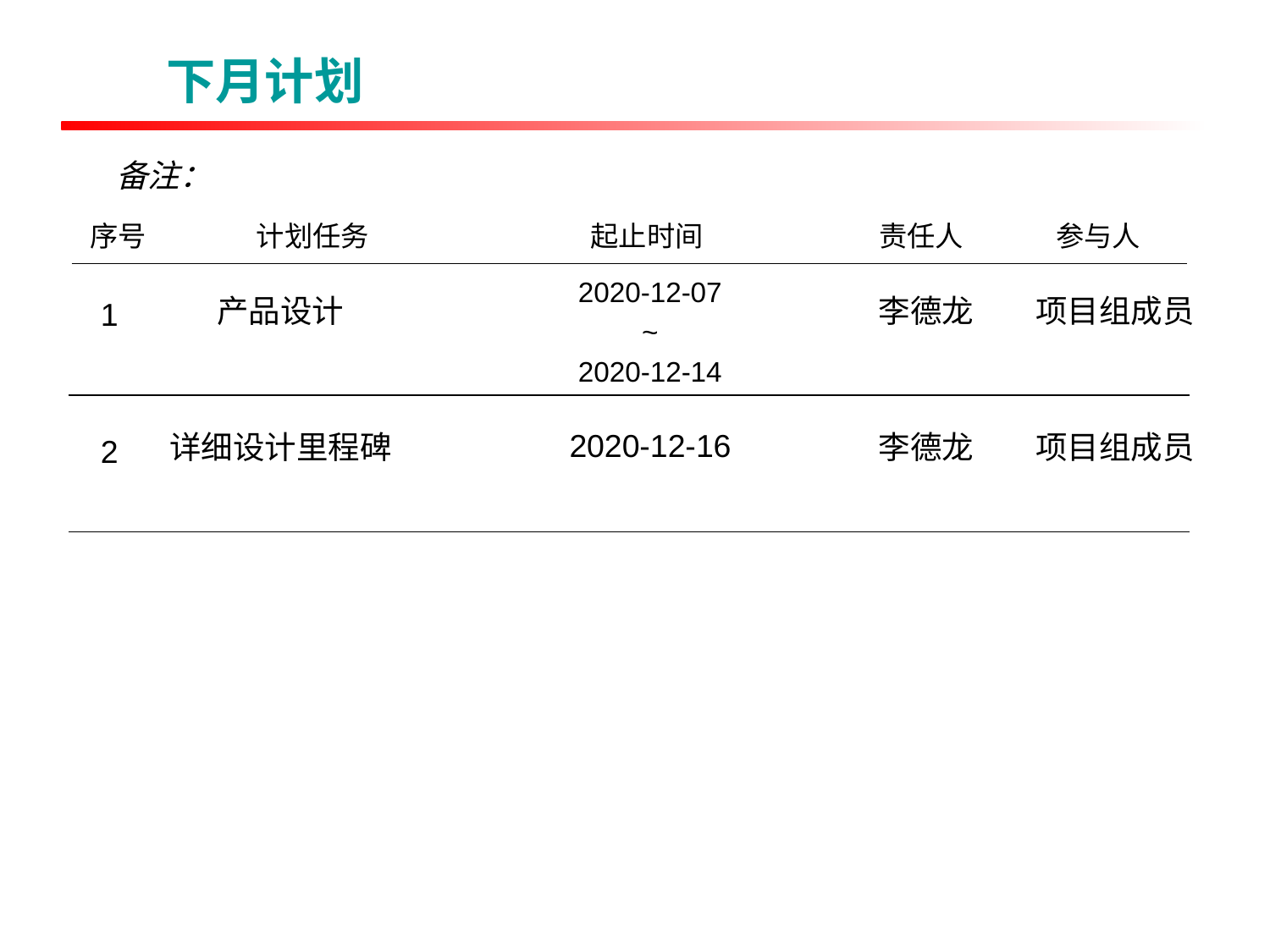

下月计划
备注：
| 序号 | 计划任务 | 起止时间 | 责任人 | 参与人 |
| --- | --- | --- | --- | --- |
2020-12-07
~
2020-12-14
产品设计
李德龙
项目组成员
1
2020-12-16
详细设计里程碑
李德龙
项目组成员
2